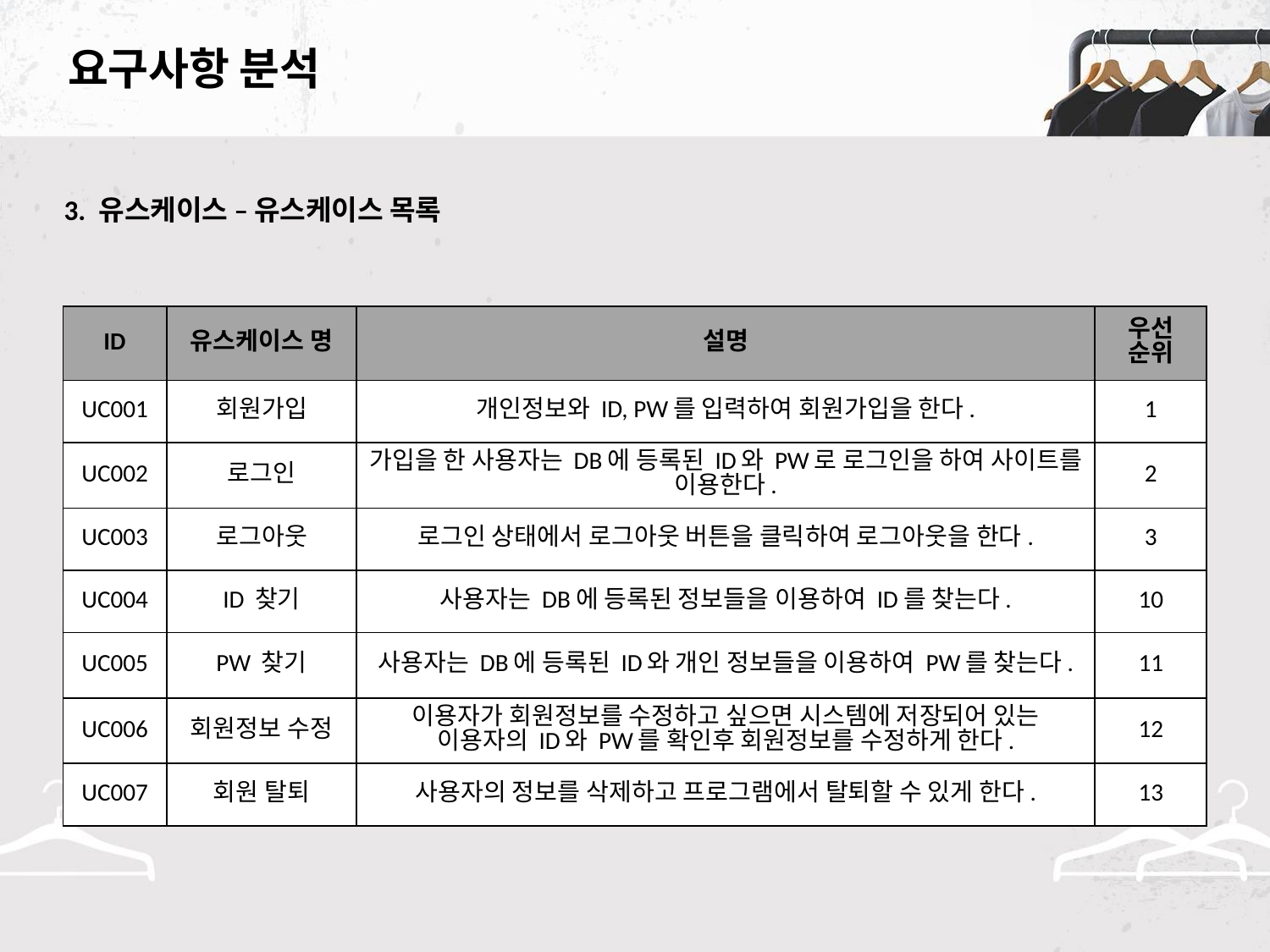

# 요구사항 분석
3. 유스케이스 – 유스케이스 목록
| ID | 유스케이스 명 | 설명 | 우선 순위 |
| --- | --- | --- | --- |
| UC001 | 회원가입 | 개인정보와 ID, PW를 입력하여 회원가입을 한다. | 1 |
| UC002 | 로그인 | 가입을 한 사용자는 DB에 등록된 ID와 PW로 로그인을 하여 사이트를 이용한다. | 2 |
| UC003 | 로그아웃 | 로그인 상태에서 로그아웃 버튼을 클릭하여 로그아웃을 한다. | 3 |
| UC004 | ID 찾기 | 사용자는 DB에 등록된 정보들을 이용하여 ID를 찾는다. | 10 |
| UC005 | PW 찾기 | 사용자는 DB에 등록된 ID와 개인 정보들을 이용하여 PW를 찾는다. | 11 |
| UC006 | 회원정보 수정 | 이용자가 회원정보를 수정하고 싶으면 시스템에 저장되어 있는 이용자의 ID와 PW를 확인후 회원정보를 수정하게 한다. | 12 |
| UC007 | 회원 탈퇴 | 사용자의 정보를 삭제하고 프로그램에서 탈퇴할 수 있게 한다. | 13 |